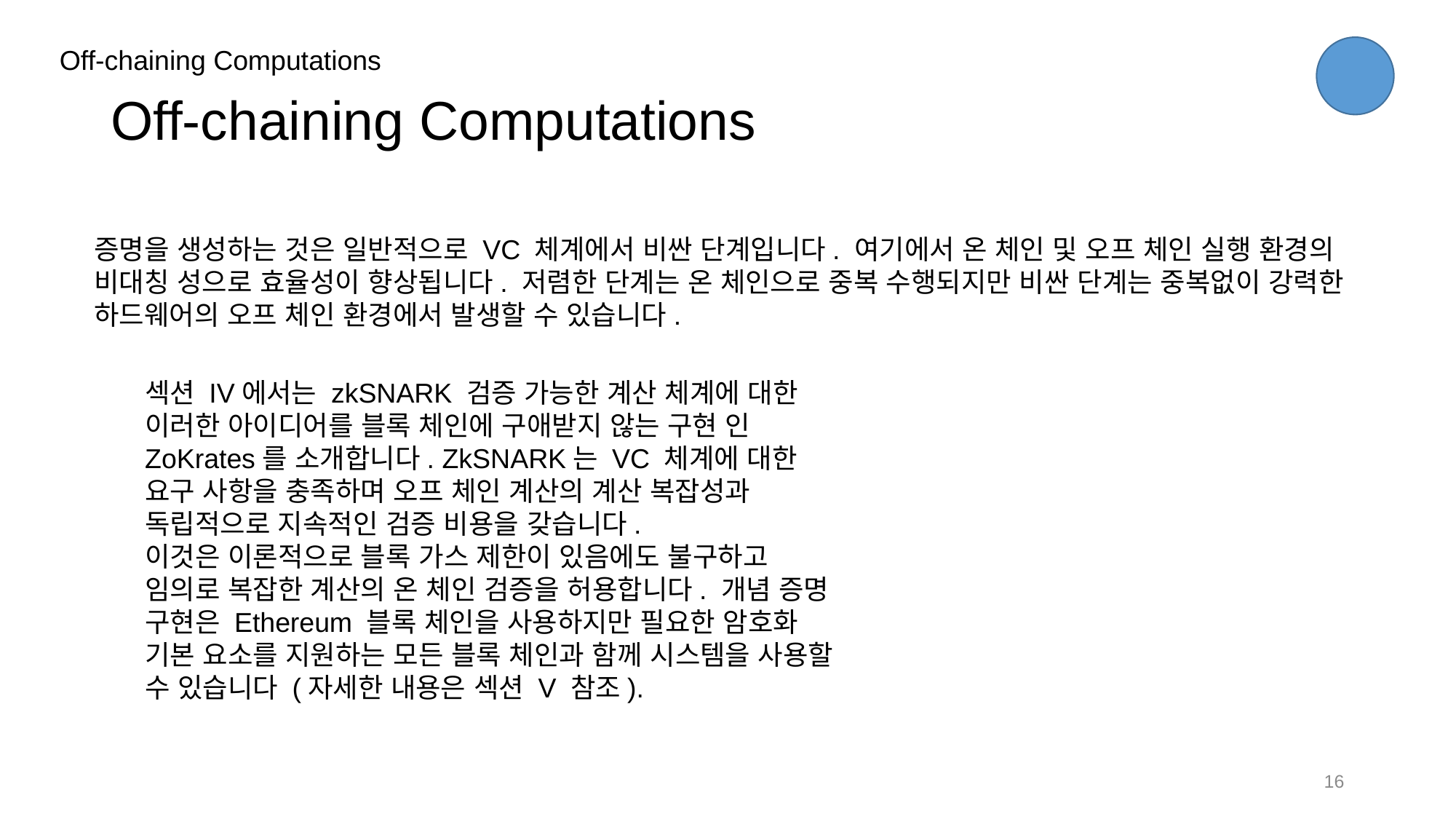

Off-chaining Computations

# Off-chaining Computations
증명을 생성하는 것은 일반적으로 VC 체계에서 비싼 단계입니다. 여기에서 온 체인 및 오프 체인 실행 환경의 비대칭 성으로 효율성이 향상됩니다. 저렴한 단계는 온 체인으로 중복 수행되지만 비싼 단계는 중복없이 강력한 하드웨어의 오프 체인 환경에서 발생할 수 있습니다.
섹션 IV에서는 zkSNARK 검증 가능한 계산 체계에 대한 이러한 아이디어를 블록 체인에 구애받지 않는 구현 인 ZoKrates를 소개합니다. ZkSNARK는 VC 체계에 대한 요구 사항을 충족하며 오프 체인 계산의 계산 복잡성과 독립적으로 지속적인 검증 비용을 갖습니다.
이것은 이론적으로 블록 가스 제한이 있음에도 불구하고 임의로 복잡한 계산의 온 체인 검증을 허용합니다. 개념 증명 구현은 Ethereum 블록 체인을 사용하지만 필요한 암호화 기본 요소를 지원하는 모든 블록 체인과 함께 시스템을 사용할 수 있습니다 (자세한 내용은 섹션 V 참조).
16